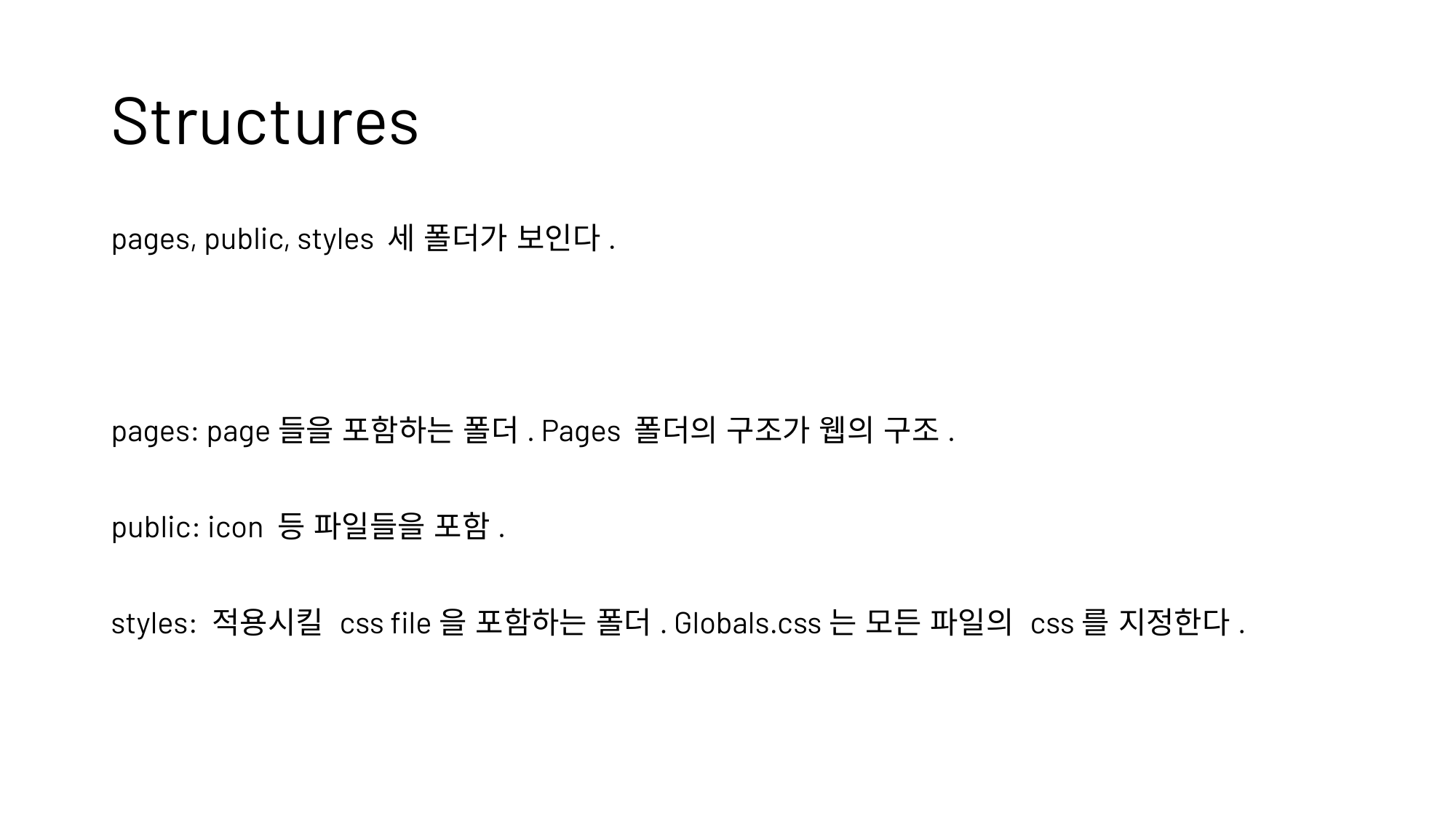

# Structures
pages, public, styles 세 폴더가 보인다.

pages: page들을 포함하는 폴더. Pages 폴더의 구조가 웹의 구조.

public: icon 등 파일들을 포함.

styles: 적용시킬 css file을 포함하는 폴더. Globals.css는 모든 파일의 css를 지정한다.